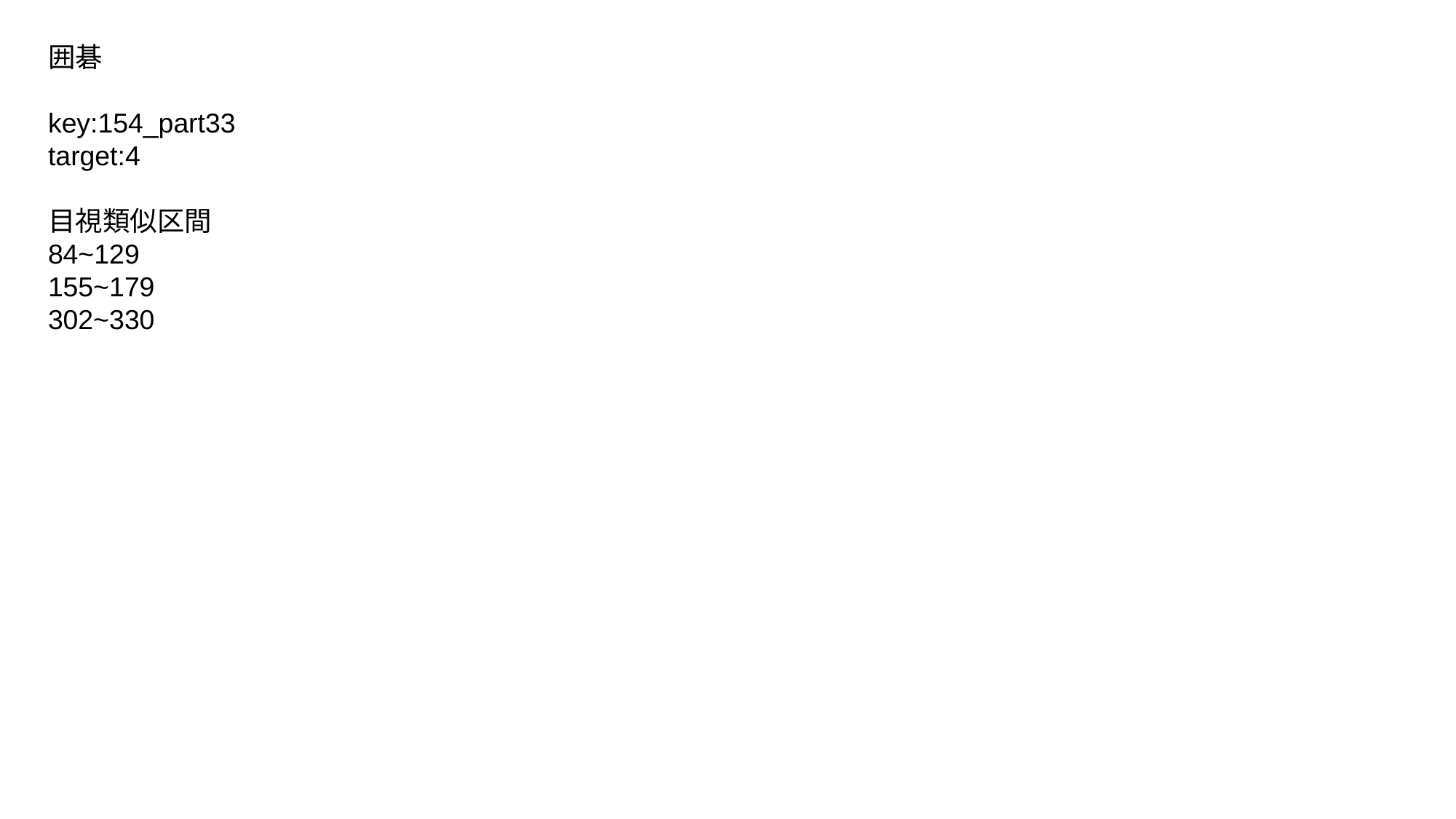

囲碁

key:154_part33
target:4

目視類似区間
84~129
155~179
302~330